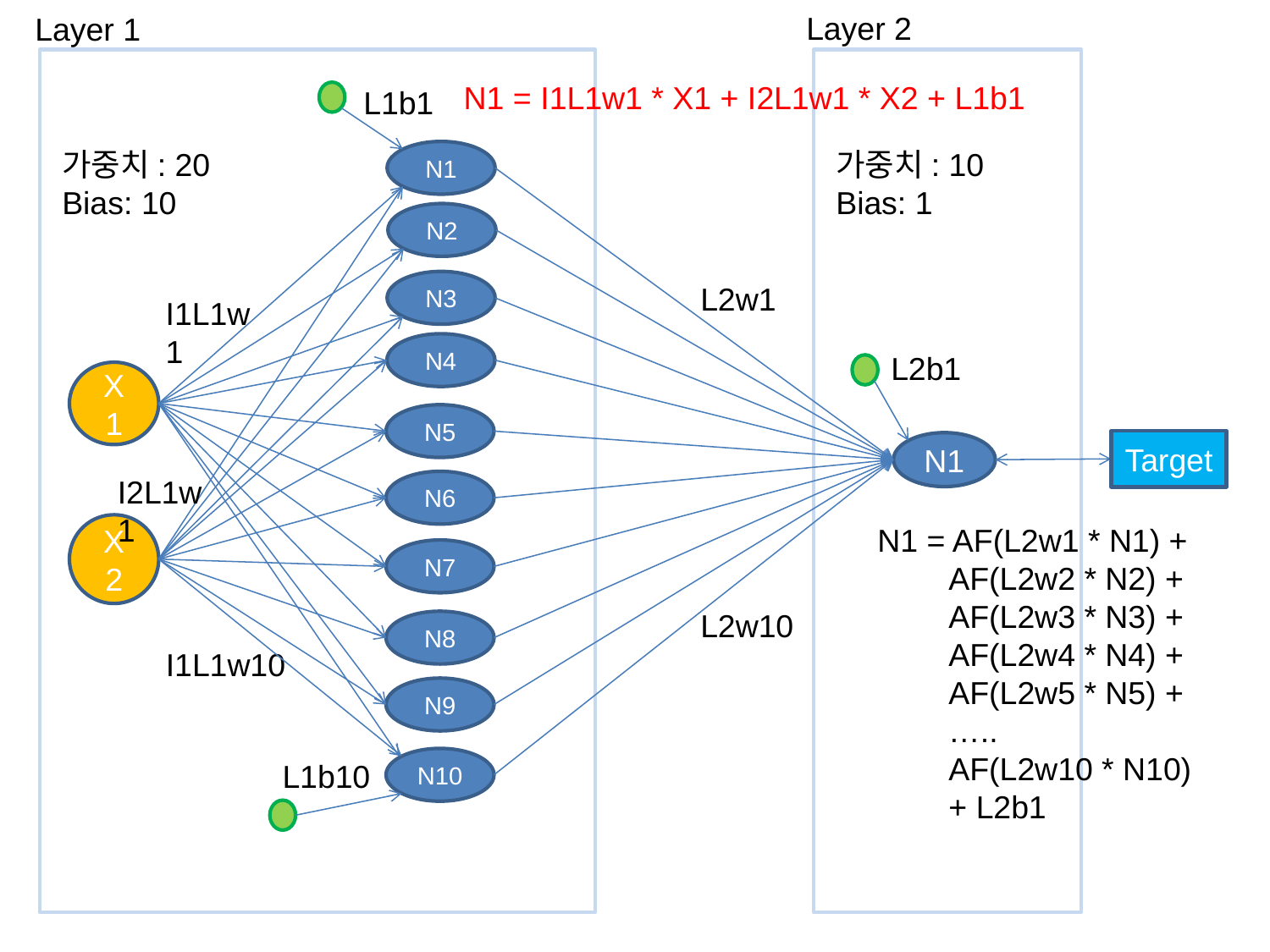

Layer 2
Layer 1

N1 = I1L1w1 * X1 + I2L1w1 * X2 + L1b1
L1b1

가중치: 20
Bias: 10
가중치: 10
Bias: 1
N1
N2
N3
L2w1
I1L1w1
N4
L2b1

X1
N5
Target
N1
I2L1w1
N6
N1 = AF(L2w1 * N1) +
        AF(L2w2 * N2) +
        AF(L2w3 * N3) +
        AF(L2w4 * N4) +
        AF(L2w5 * N5) +
        …..
        AF(L2w10 * N10)
        + L2b1
X2
N7
L2w10
N8
I1L1w10
N9
N10
L1b10